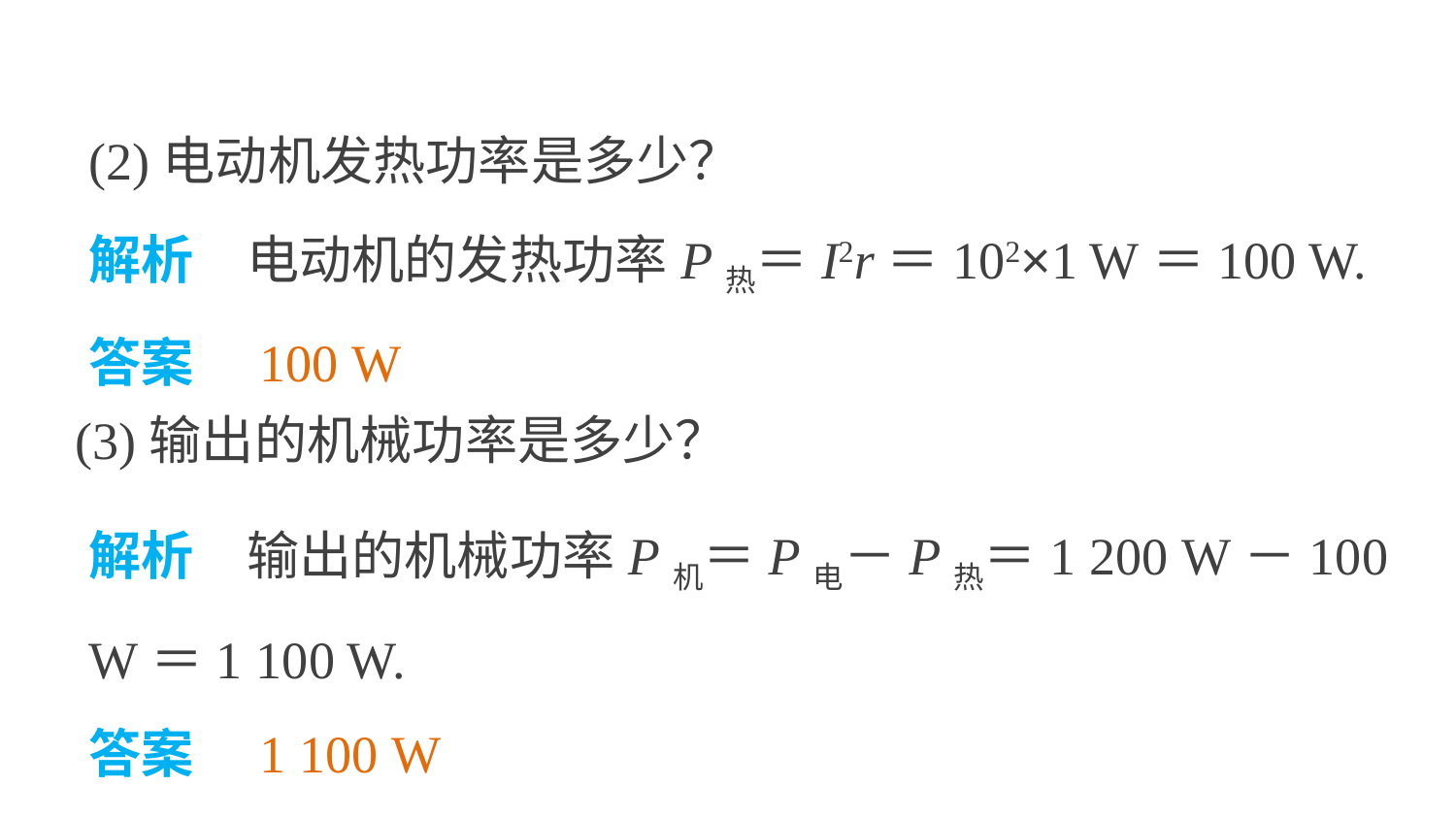

(2)电动机发热功率是多少？
解析　电动机的发热功率P热＝I2r＝102×1 W＝100 W.
答案　100 W
解析　输出的机械功率P机＝P电－P热＝1 200 W－100 W＝1 100 W.
答案　1 100 W
(3)输出的机械功率是多少？